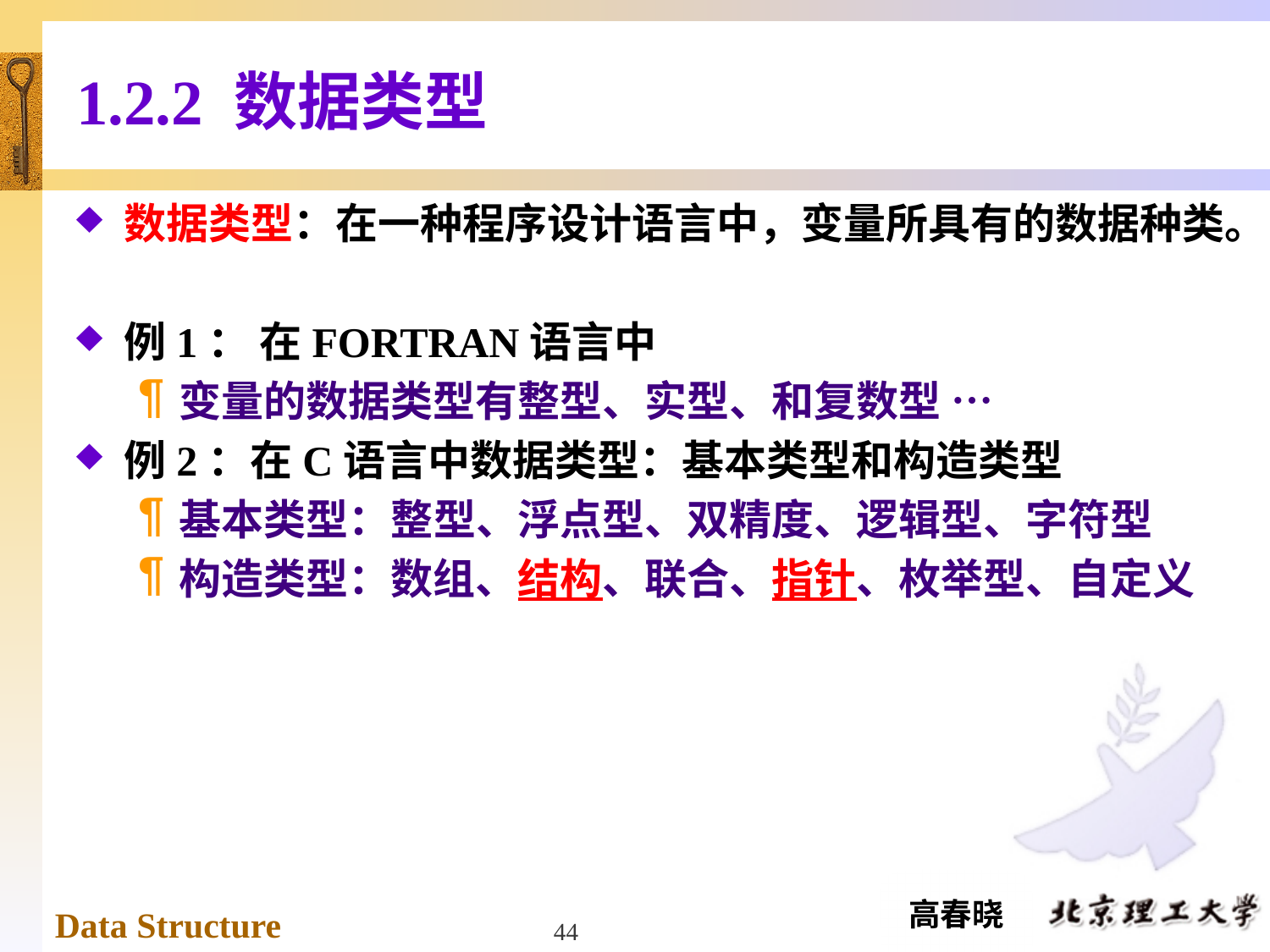

# 1.2.2 数据类型
数据类型：在一种程序设计语言中，变量所具有的数据种类。

例1： 在FORTRAN语言中
变量的数据类型有整型、实型、和复数型 …
例2：在C语言中数据类型：基本类型和构造类型
基本类型：整型、浮点型、双精度、逻辑型、字符型
构造类型：数组、结构、联合、指针、枚举型、自定义

44